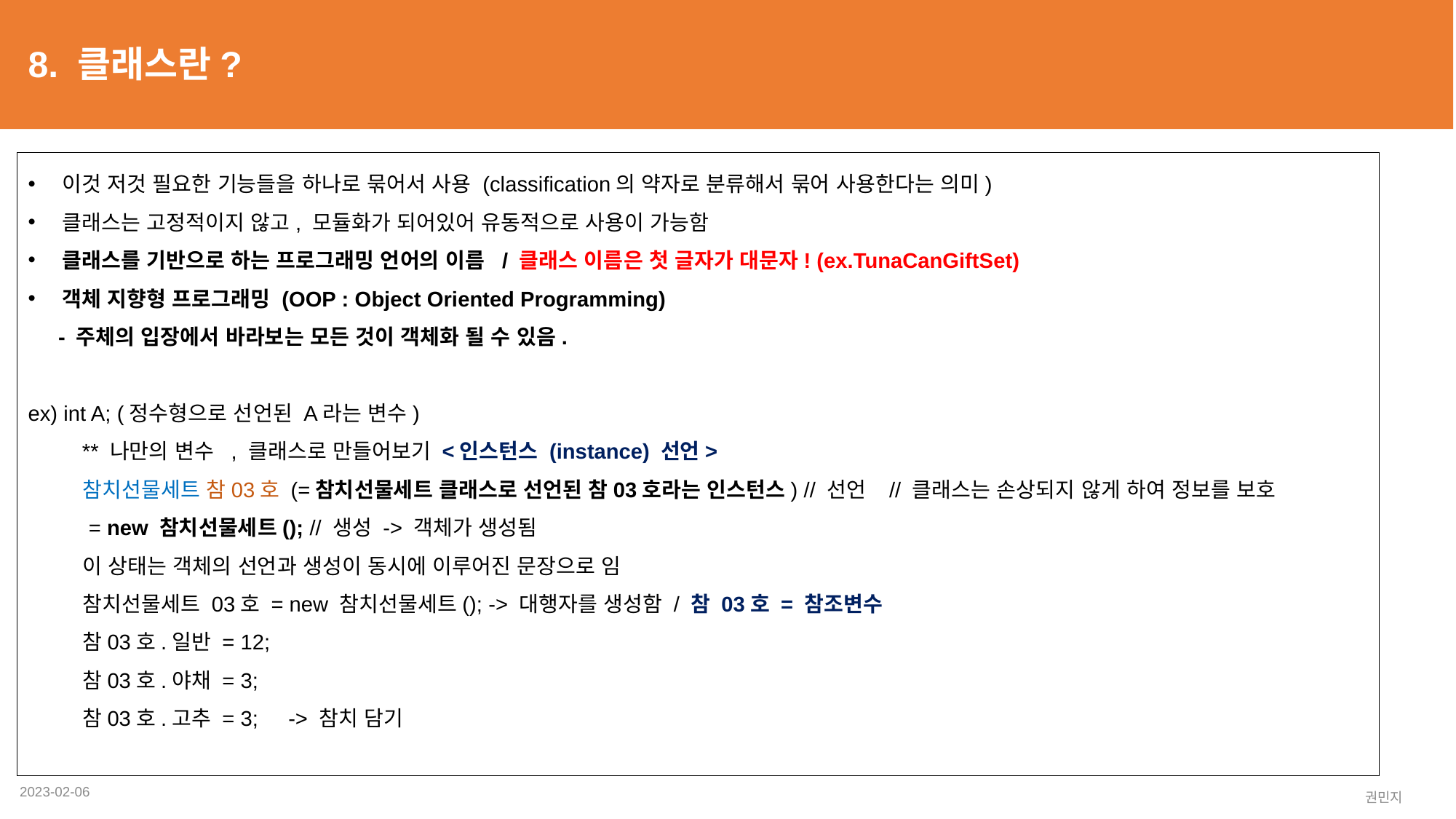

8. 클래스란?

이것 저것 필요한 기능들을 하나로 묶어서 사용 (classification의 약자로 분류해서 묶어 사용한다는 의미)
클래스는 고정적이지 않고, 모듈화가 되어있어 유동적으로 사용이 가능함
클래스를 기반으로 하는 프로그래밍 언어의 이름  / 클래스 이름은 첫 글자가 대문자! (ex.TunaCanGiftSet)
객체 지향형 프로그래밍 (OOP : Object Oriented Programming)
     - 주체의 입장에서 바라보는 모든 것이 객체화 될 수 있음.

ex) int A; (정수형으로 선언된 A라는 변수)
         ** 나만의 변수  , 클래스로 만들어보기 <인스턴스 (instance) 선언>
참치선물세트 참03호 (=참치선물세트 클래스로 선언된 참03호라는 인스턴스) // 선언   // 클래스는 손상되지 않게 하여 정보를 보호
 = new 참치선물세트(); // 생성 -> 객체가 생성됨
이 상태는 객체의 선언과 생성이 동시에 이루어진 문장으로 임
참치선물세트 03호 = new 참치선물세트(); -> 대행자를 생성함 / 참 03호 = 참조변수
참03호.일반 = 12;
참03호.야채 = 3;
참03호.고추 = 3;     -> 참치 담기

2023-02-06
권민지